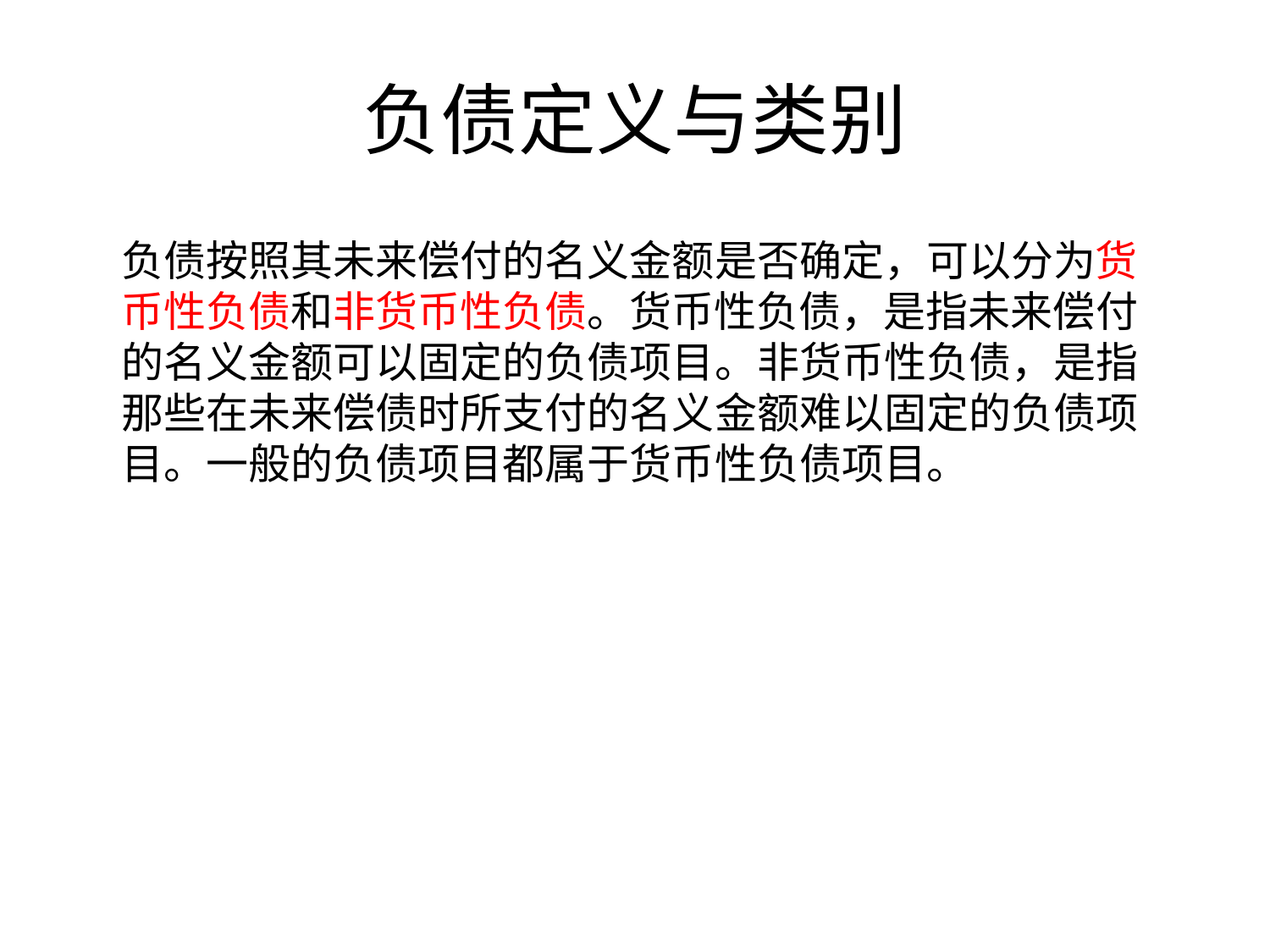

# 负债定义与类别
负债按照其未来偿付的名义金额是否确定，可以分为货币性负债和非货币性负债。货币性负债，是指未来偿付的名义金额可以固定的负债项目。非货币性负债，是指那些在未来偿债时所支付的名义金额难以固定的负债项目。一般的负债项目都属于货币性负债项目。